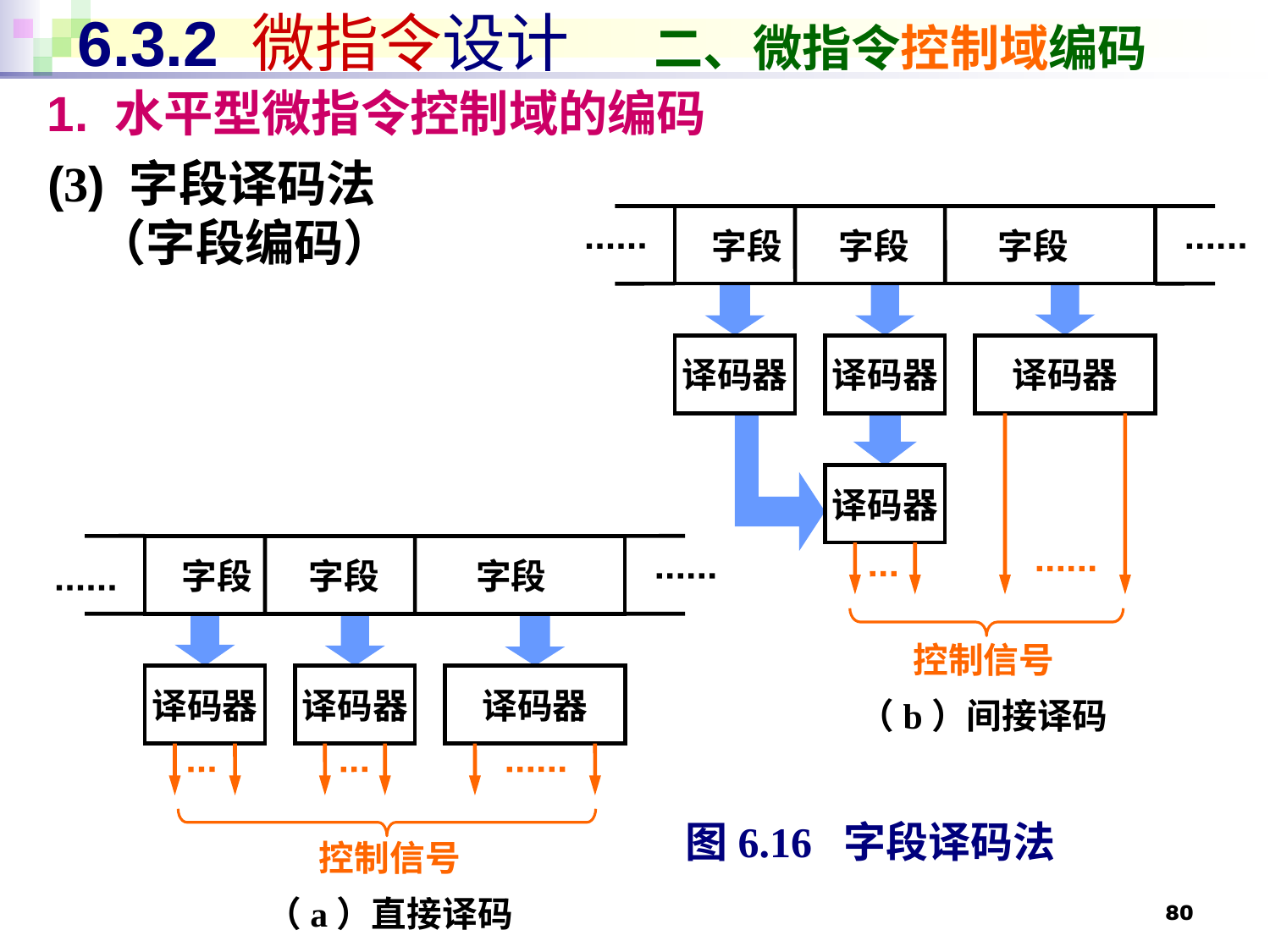

# 6.3.2 微指令设计      二、微指令控制域编码
1. 水平型微指令控制域的编码
(3) 字段译码法
（字段编码）

  字段       字段           字段

译码器
译码器
译码器

译码器

  字段       字段            字段

控制信号
（b）间接译码
译码器
译码器
译码器

图6.16  字段译码法
控制信号
（a）直接译码
80